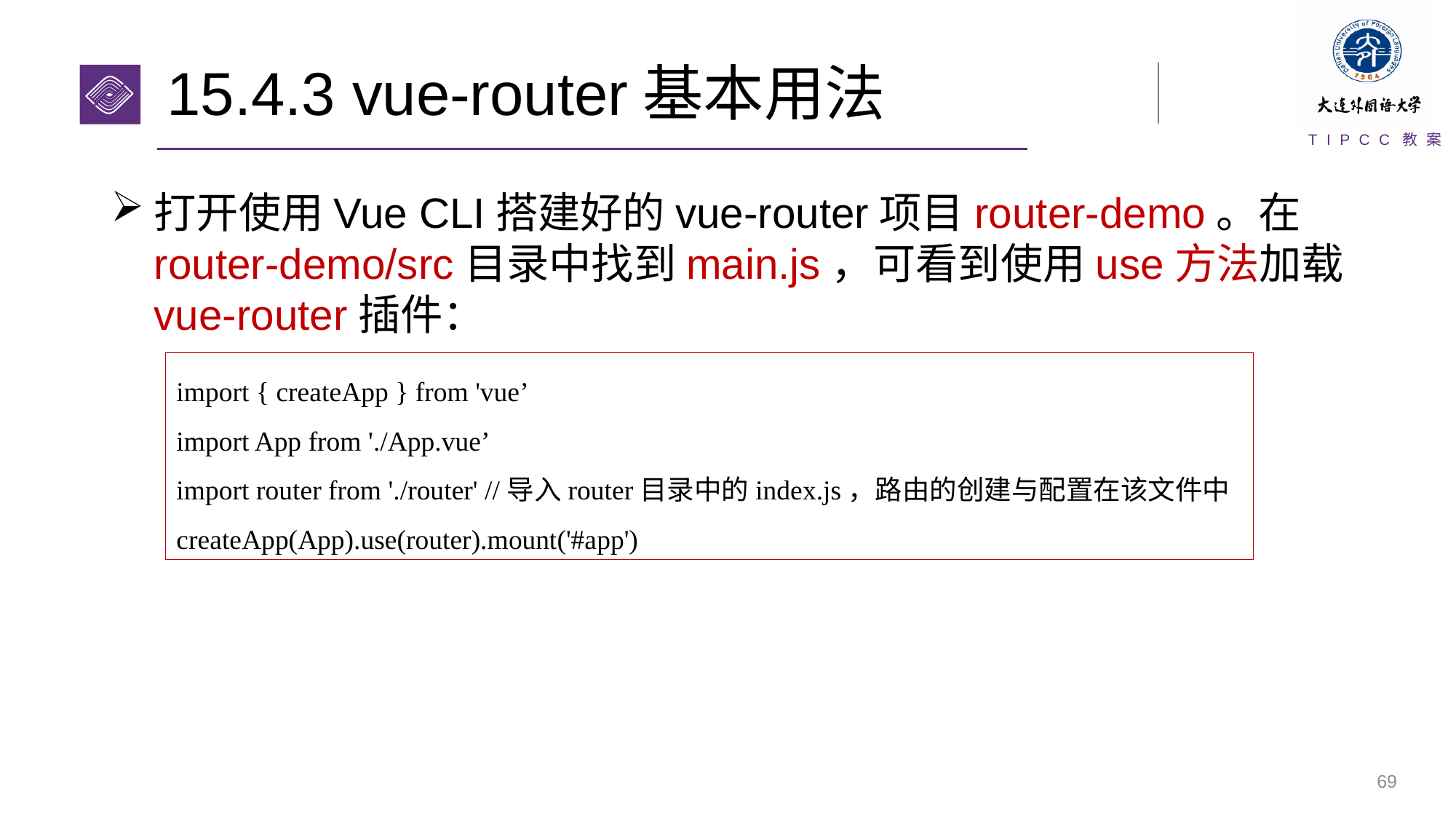

# 15.4.3 vue-router基本用法
打开使用Vue CLI搭建好的vue-router项目router-demo。在router-demo/src目录中找到main.js，可看到使用use方法加载vue-router插件：
import { createApp } from 'vue’
import App from './App.vue’
import router from './router' //导入router目录中的index.js，路由的创建与配置在该文件中createApp(App).use(router).mount('#app')
69